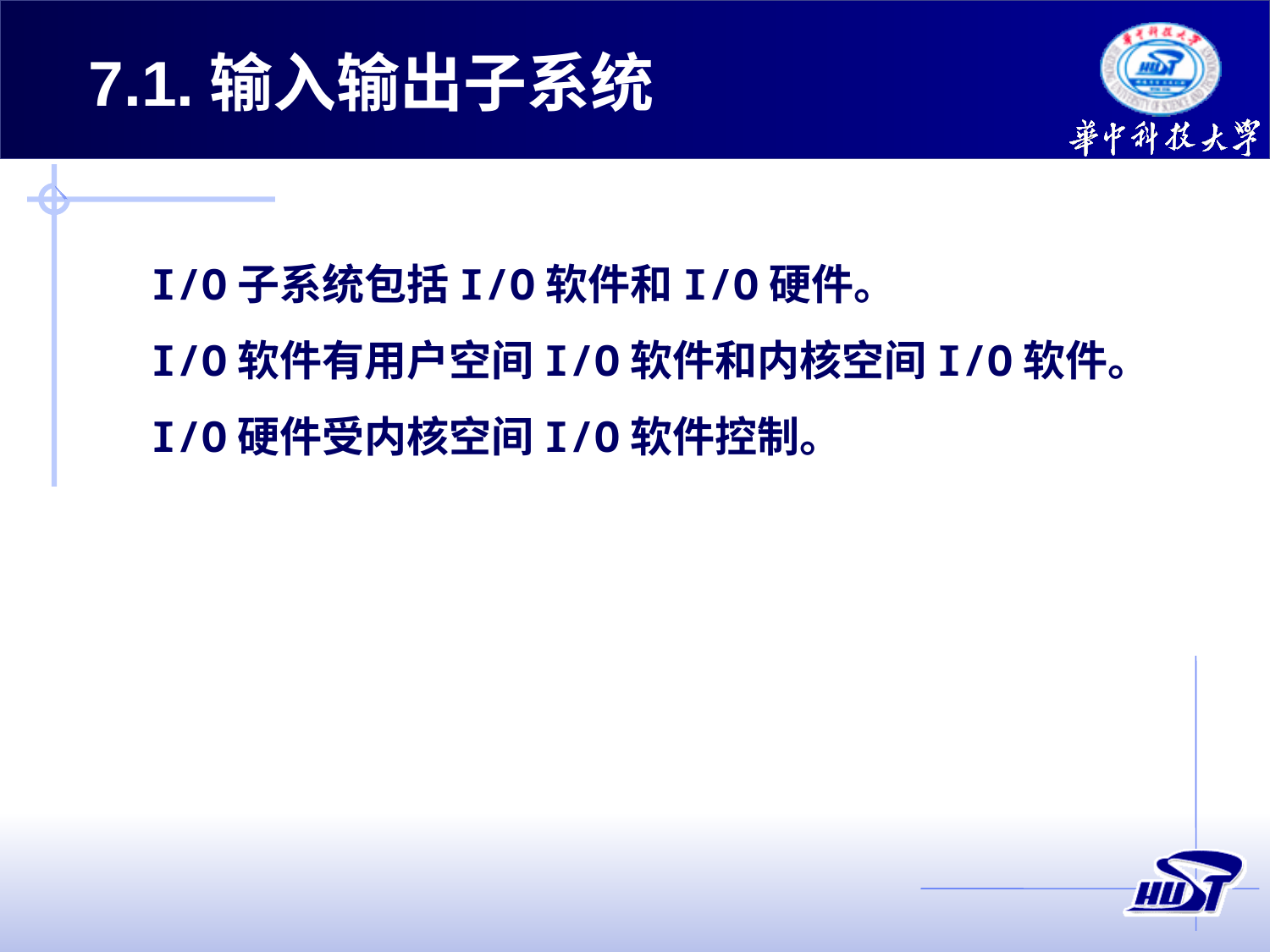

7.1.输入输出子系统
I/O子系统包括I/O软件和I/O硬件。
I/O软件有用户空间I/O软件和内核空间I/O软件。
I/O硬件受内核空间I/O软件控制。